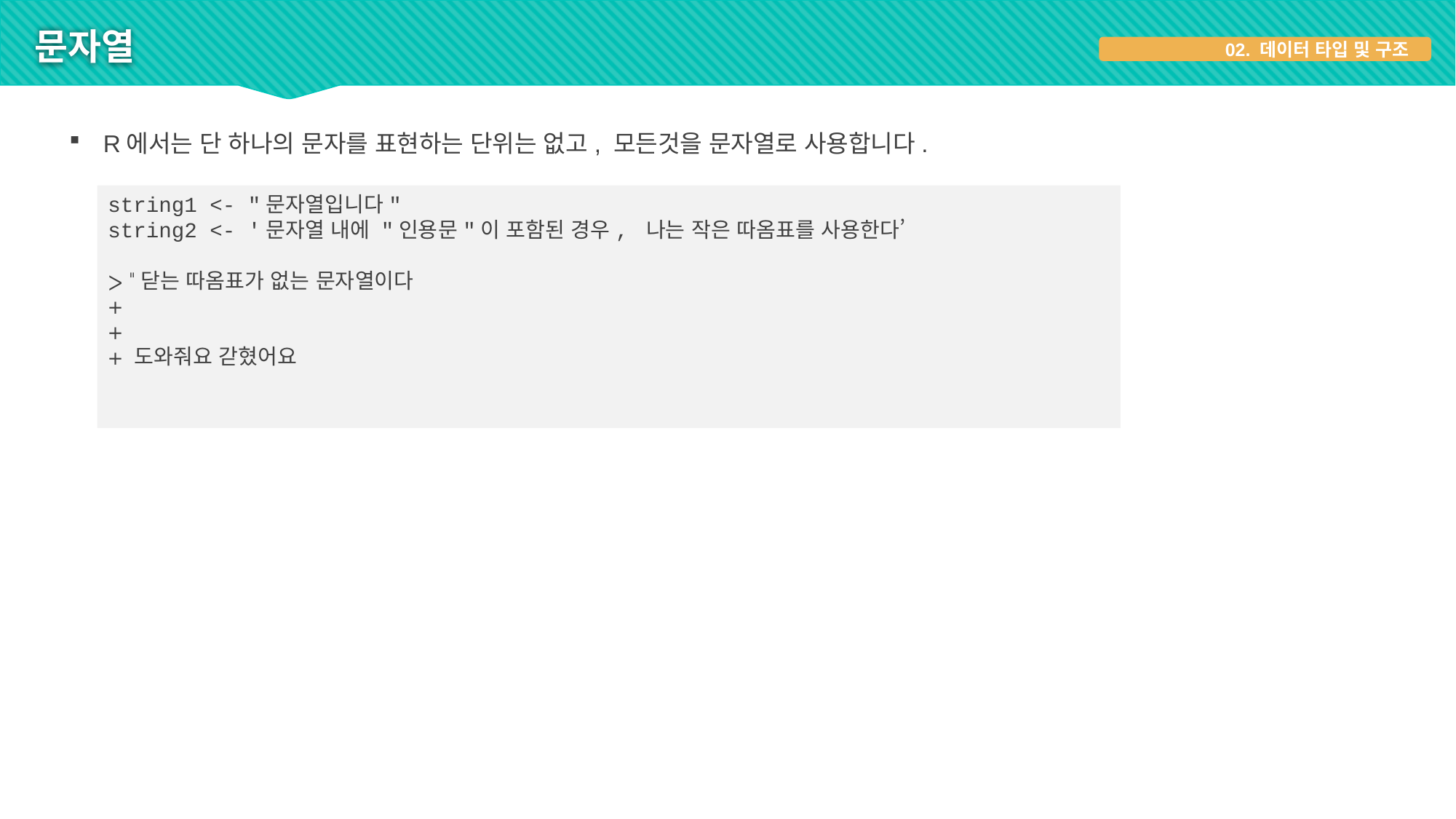

# 문자열
02. 데이터 타입 및 구조
R에서는 단 하나의 문자를 표현하는 단위는 없고, 모든것을 문자열로 사용합니다.
string1 <- "문자열입니다"
string2 <- '문자열 내에 "인용문"이 포함된 경우, 나는 작은 따옴표를 사용한다’

> "닫는 따옴표가 없는 문자열이다
+
+
+ 도와줘요 갇혔어요